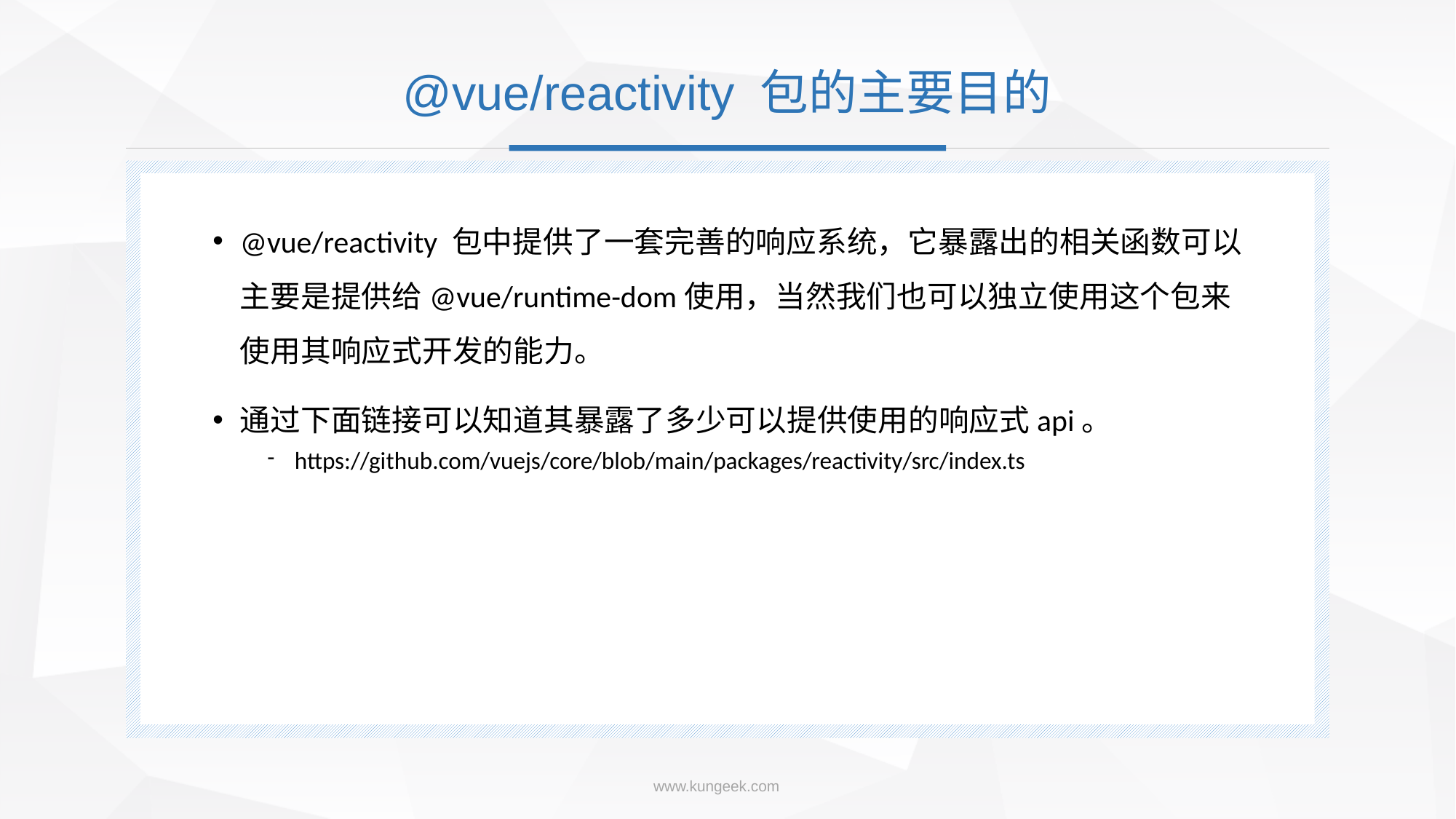

# @vue/reactivity 包的主要目的
@vue/reactivity 包中提供了一套完善的响应系统，它暴露出的相关函数可以主要是提供给@vue/runtime-dom使用，当然我们也可以独立使用这个包来使用其响应式开发的能力。
通过下面链接可以知道其暴露了多少可以提供使用的响应式api。
https://github.com/vuejs/core/blob/main/packages/reactivity/src/index.ts